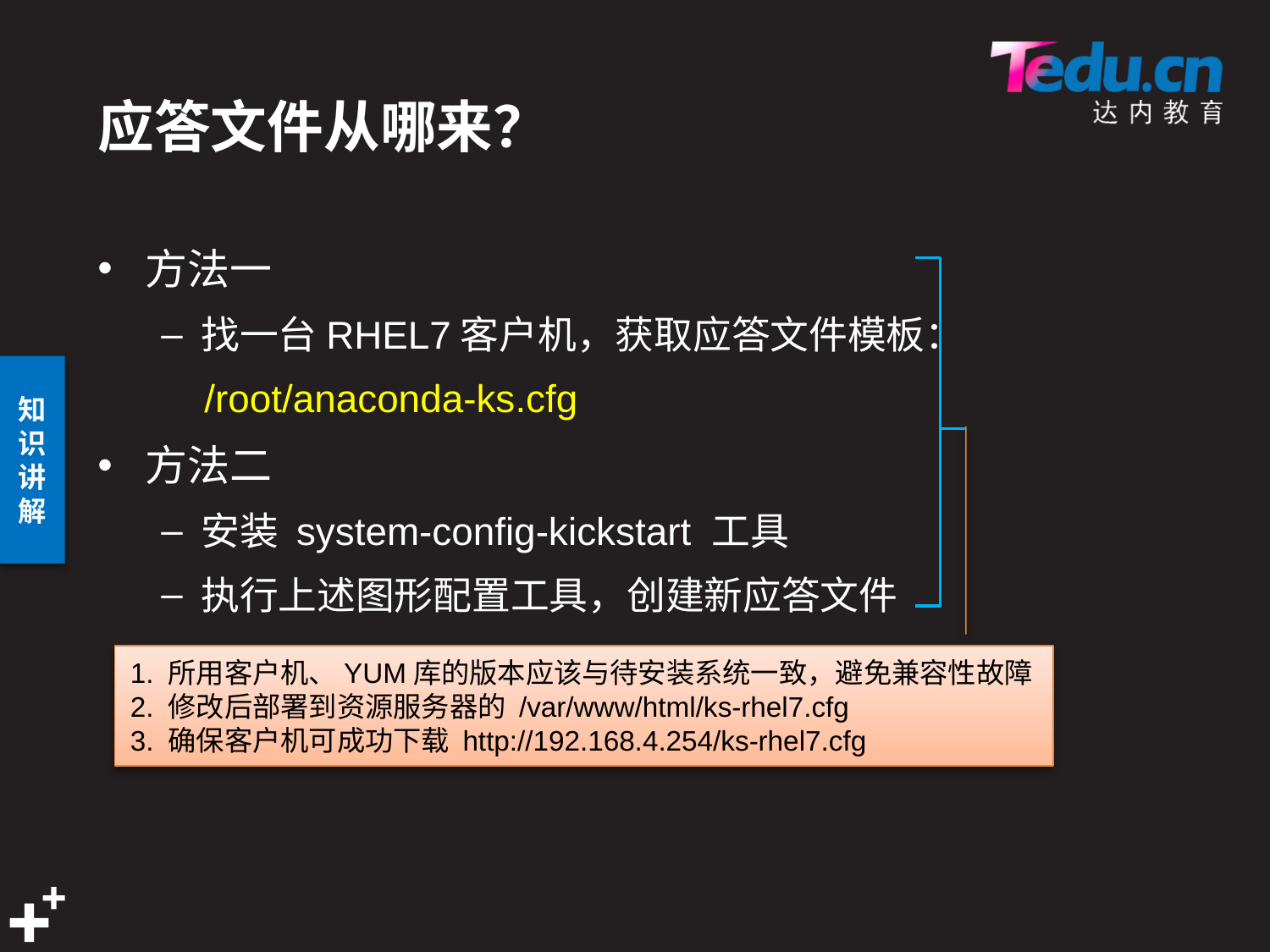

# 应答文件从哪来？
方法一
找一台RHEL7客户机，获取应答文件模板：
    /root/anaconda-ks.cfg
方法二
安装 system-config-kickstart 工具
执行上述图形配置工具，创建新应答文件

  1. 所用客户机、YUM库的版本应该与待安装系统一致，避免兼容性故障
  2. 修改后部署到资源服务器的 /var/www/html/ks-rhel7.cfg
  3. 确保客户机可成功下载 http://192.168.4.254/ks-rhel7.cfg